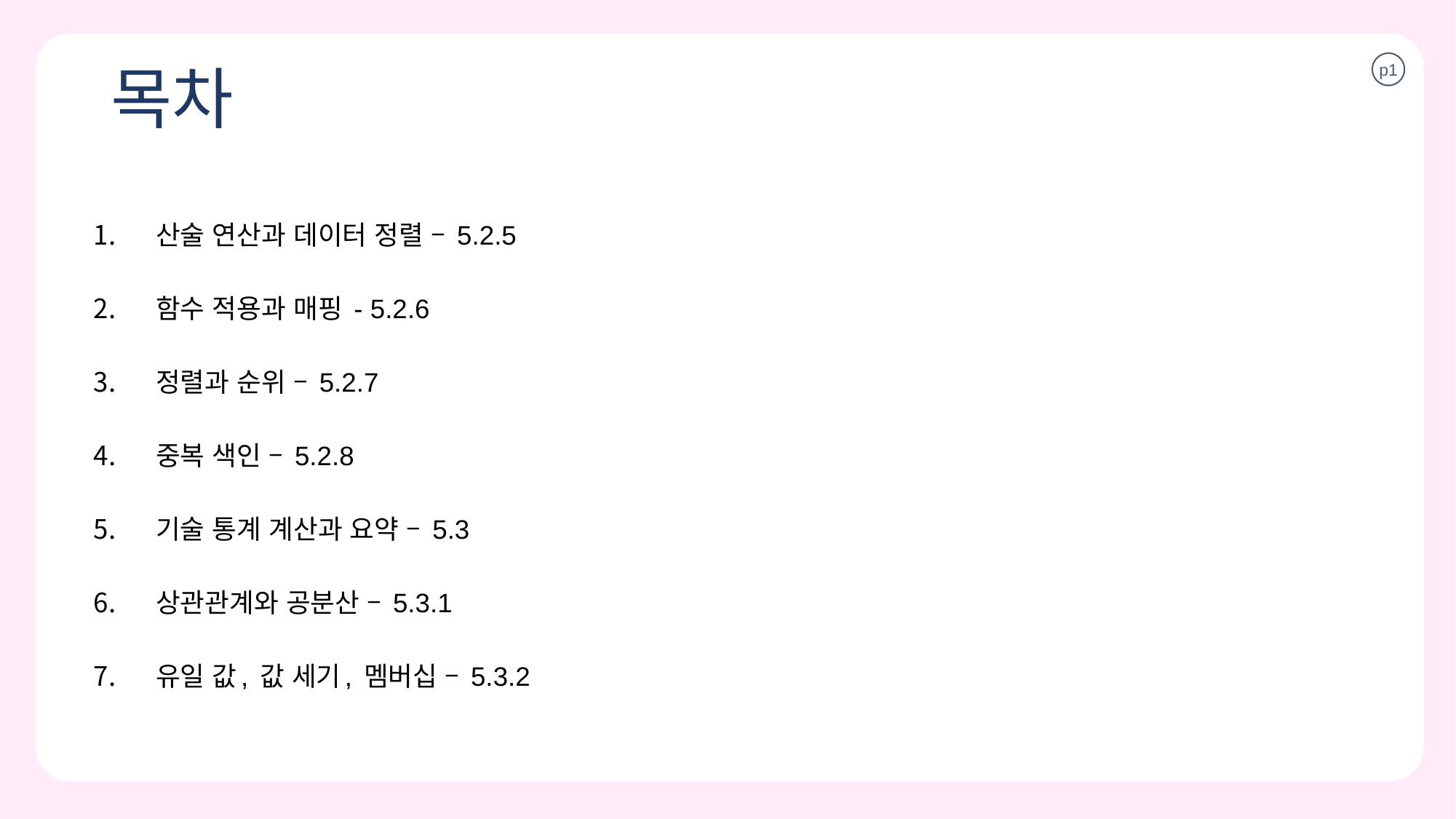

# 목차
p1
산술 연산과 데이터 정렬 – 5.2.5
함수 적용과 매핑 - 5.2.6
정렬과 순위 – 5.2.7
중복 색인 – 5.2.8
기술 통계 계산과 요약 – 5.3
상관관계와 공분산 – 5.3.1
유일 값, 값 세기, 멤버십 – 5.3.2